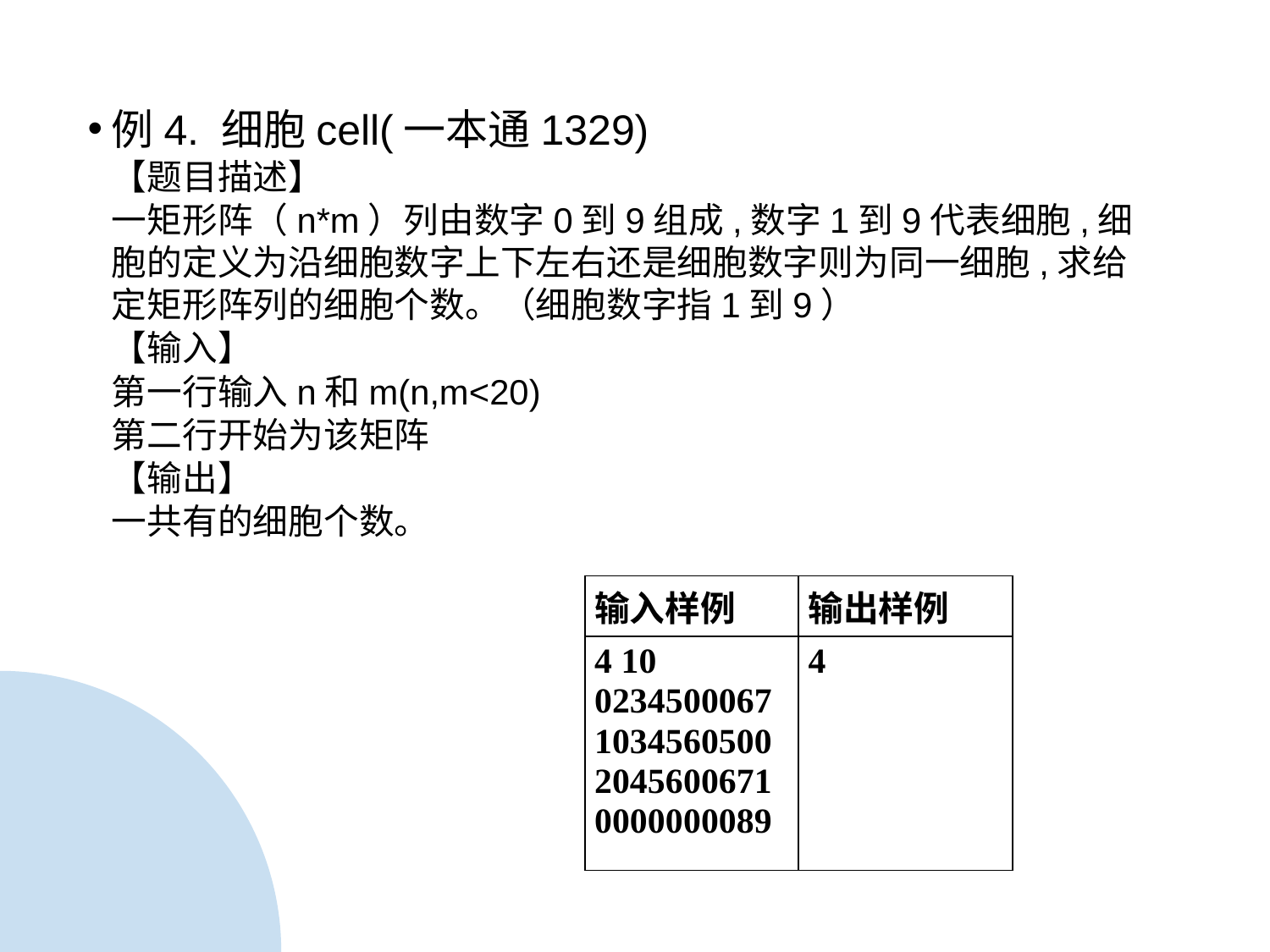

例4. 细胞cell(一本通1329)
【题目描述】
一矩形阵（n*m）列由数字0到9组成,数字1到9代表细胞,细胞的定义为沿细胞数字上下左右还是细胞数字则为同一细胞,求给定矩形阵列的细胞个数。（细胞数字指1到9）
【输入】
第一行输入n和m(n,m<20)
第二行开始为该矩阵
【输出】
一共有的细胞个数。
| 输入样例 | 输出样例 |
| --- | --- |
| 4 10 0234500067 1034560500 2045600671 0000000089 | 4 |